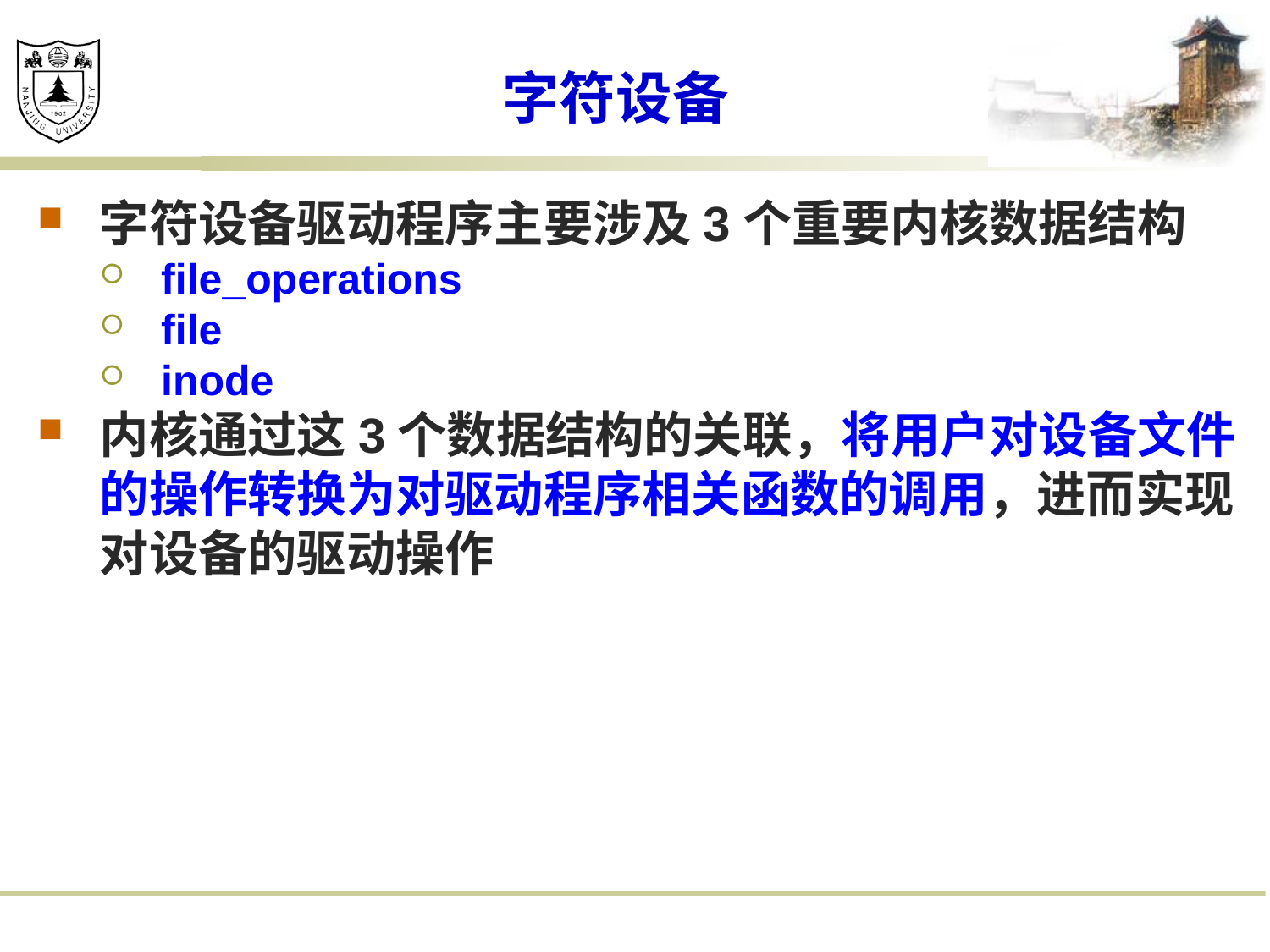

# 字符设备
字符设备驱动程序主要涉及3个重要内核数据结构
file_operations
file
inode
内核通过这3个数据结构的关联，将用户对设备文件的操作转换为对驱动程序相关函数的调用，进而实现对设备的驱动操作

98